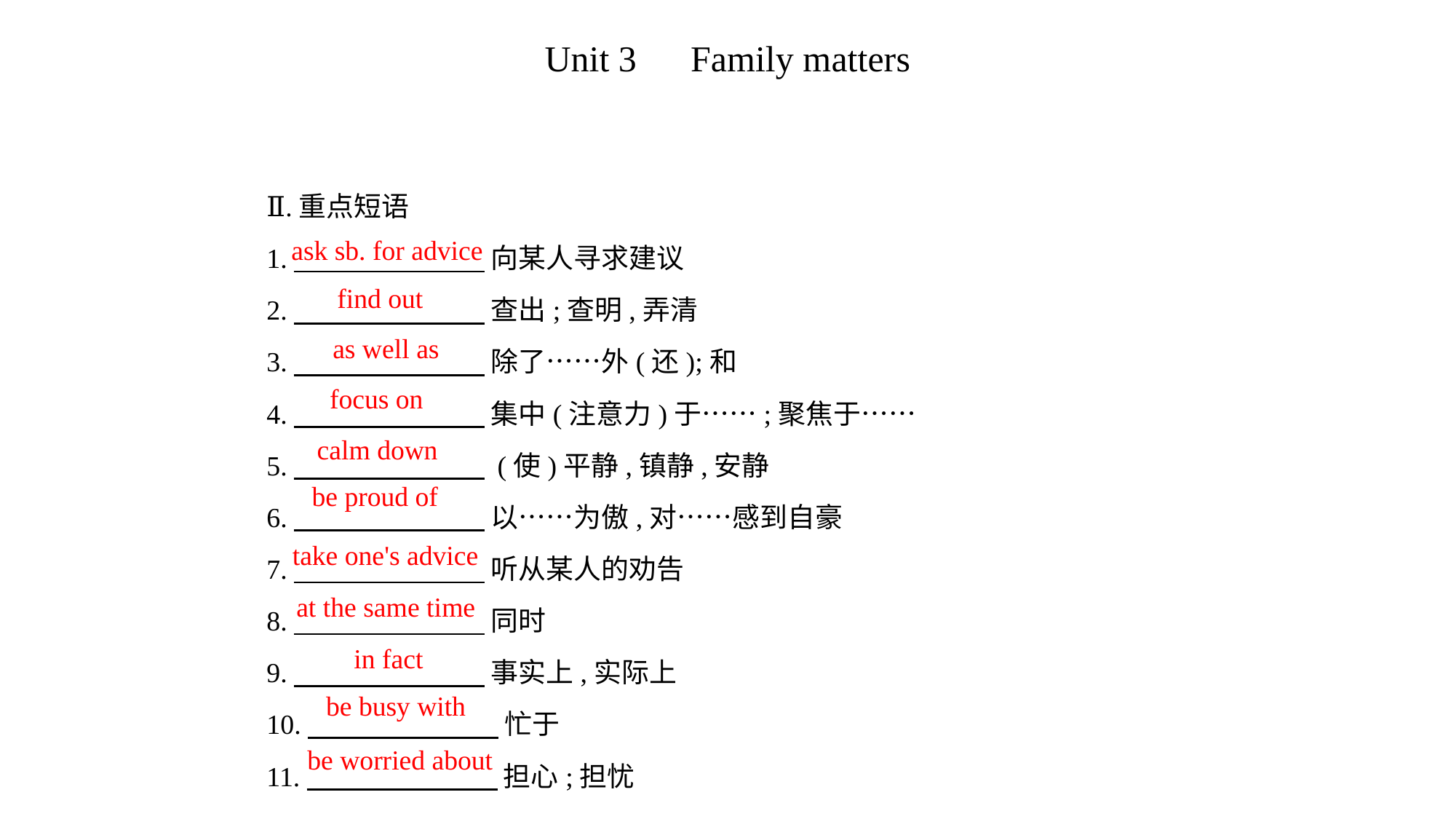

Ⅱ.重点短语
1.　　　　　　     向某人寻求建议
2.　　　　　　     查出;查明,弄清
3.　　　　　　     除了……外(还);和
4.　　　　　　     集中(注意力)于……;聚焦于……
5.　　　　　　     (使)平静,镇静,安静
6.　　　　　　     以……为傲,对……感到自豪
7.　　　　　　     听从某人的劝告
8.　　　　　　     同时
9.　　　　　　     事实上,实际上
10.　　　　　　     忙于
11.　　　　　　     担心;担忧
ask sb. for advice
find out
as well as
focus on
calm down
be proud of
take one's advice
at the same time
in fact
be busy with
be worried about